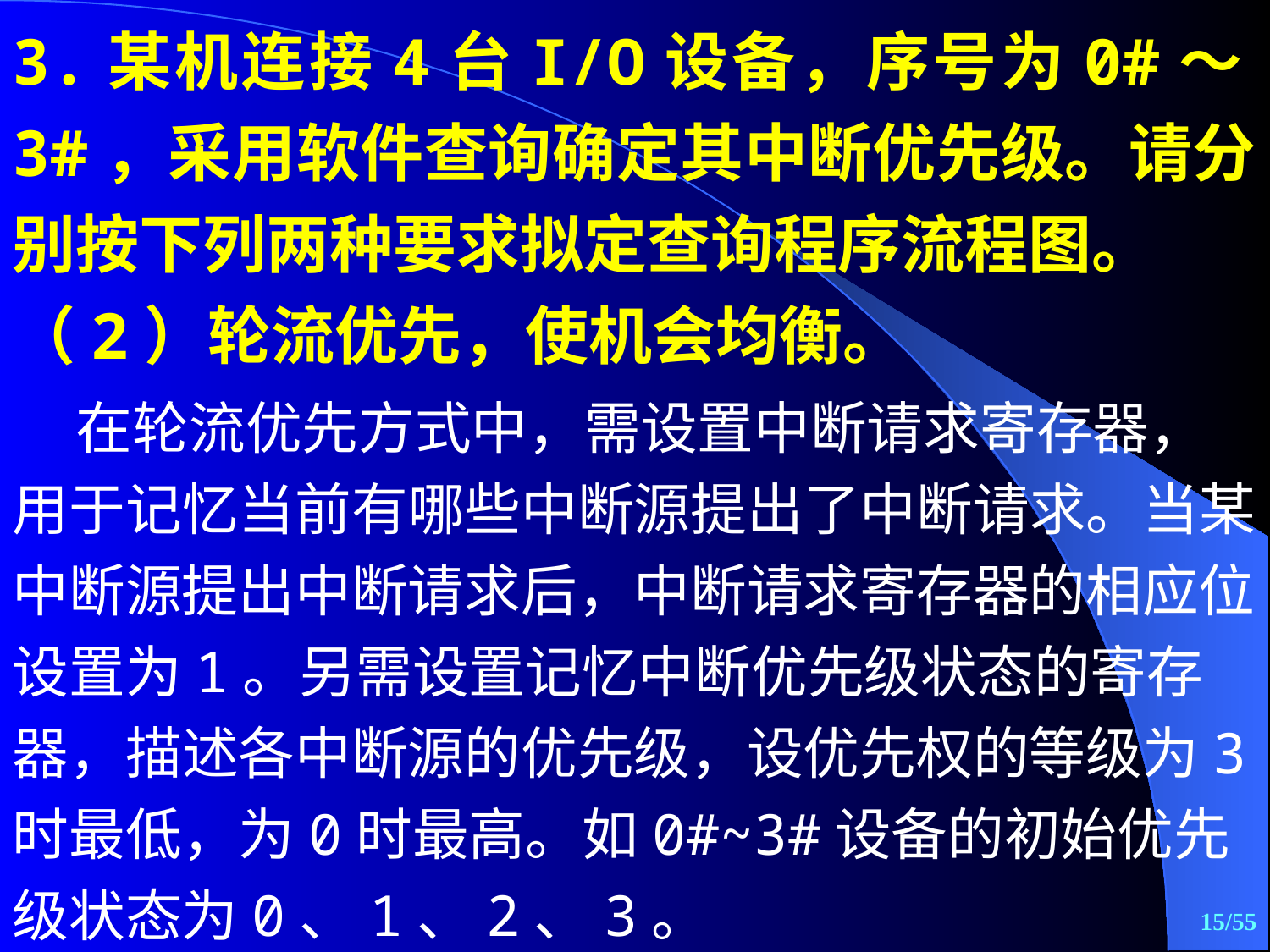

3.某机连接4台I/O设备，序号为0#～3#，采用软件查询确定其中断优先级。请分别按下列两种要求拟定查询程序流程图。
（2）轮流优先，使机会均衡。
在轮流优先方式中，需设置中断请求寄存器，用于记忆当前有哪些中断源提出了中断请求。当某中断源提出中断请求后，中断请求寄存器的相应位设置为1。另需设置记忆中断优先级状态的寄存器，描述各中断源的优先级，设优先权的等级为3时最低，为0时最高。如0#~3#设备的初始优先级状态为0、1、2、3。
15/55